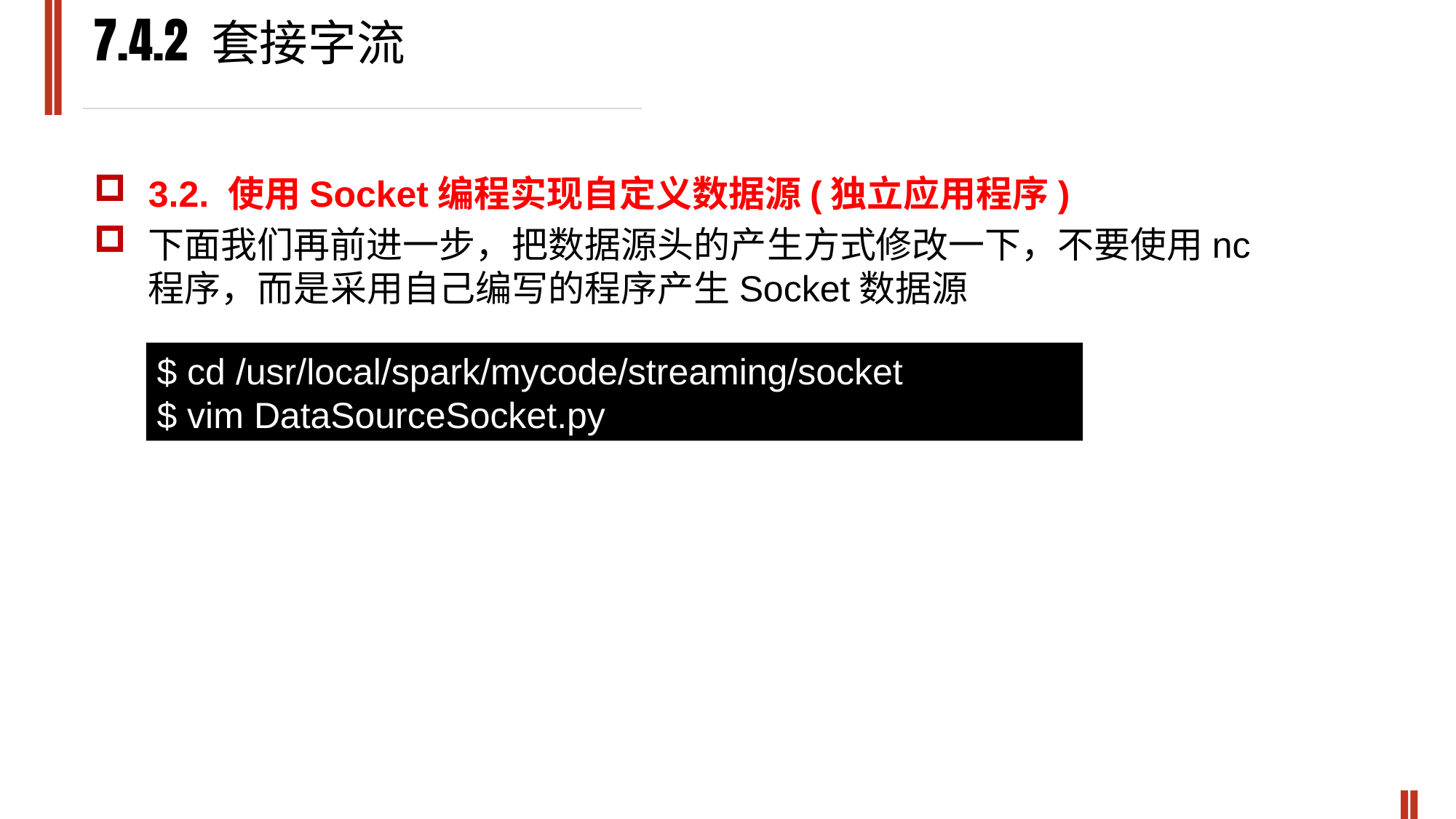

7.4.2 套接字流

3.2. 使用Socket编程实现自定义数据源(独立应用程序)
下面我们再前进一步，把数据源头的产生方式修改一下，不要使用nc程序，而是采用自己编写的程序产生Socket数据源

$ cd /usr/local/spark/mycode/streaming/socket
$ vim DataSourceSocket.py